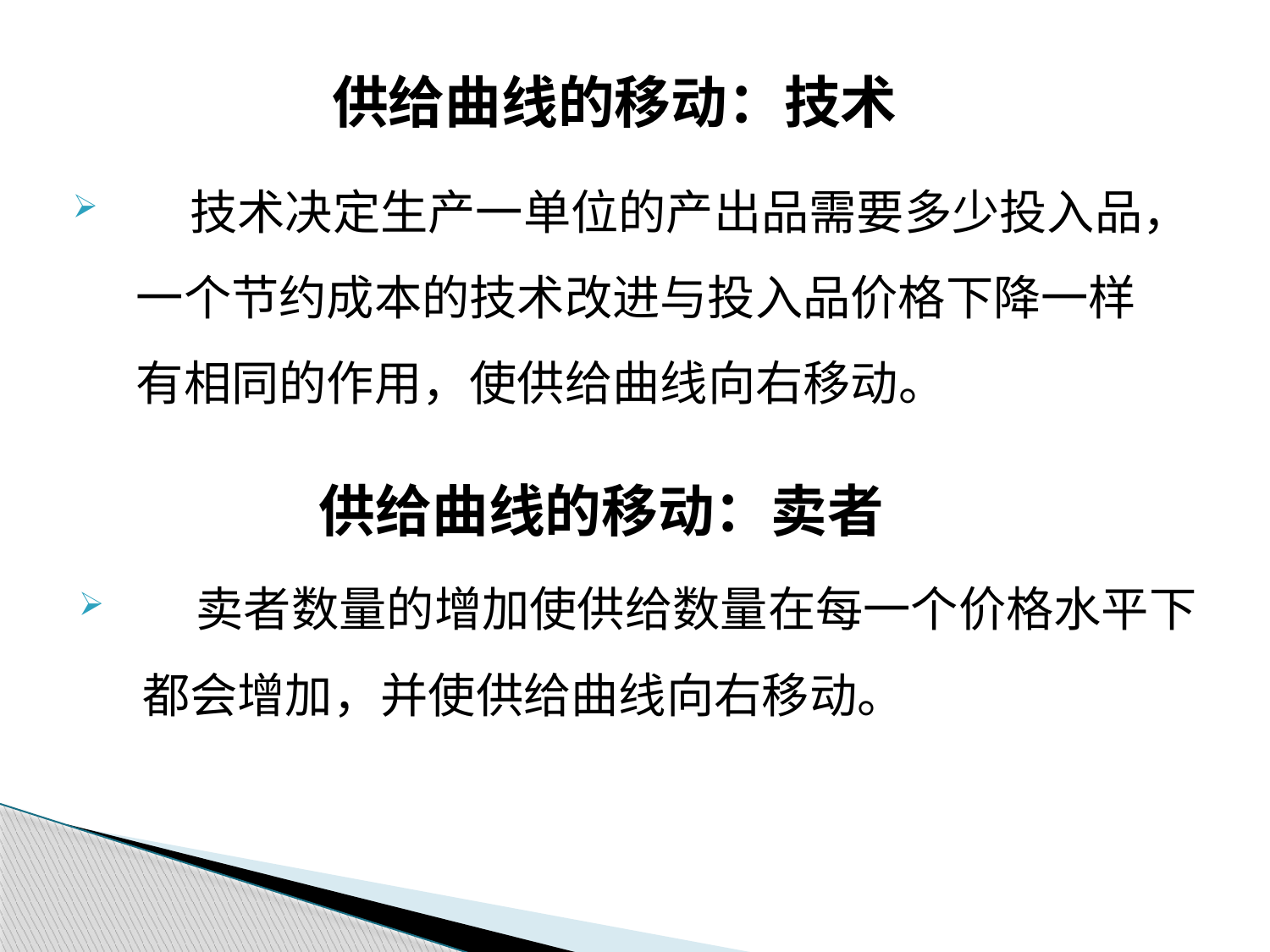

供给曲线的移动：技术
    技术决定生产一单位的产出品需要多少投入品，一个节约成本的技术改进与投入品价格下降一样有相同的作用，使供给曲线向右移动。
供给曲线的移动：卖者
    卖者数量的增加使供给数量在每一个价格水平下都会增加，并使供给曲线向右移动。